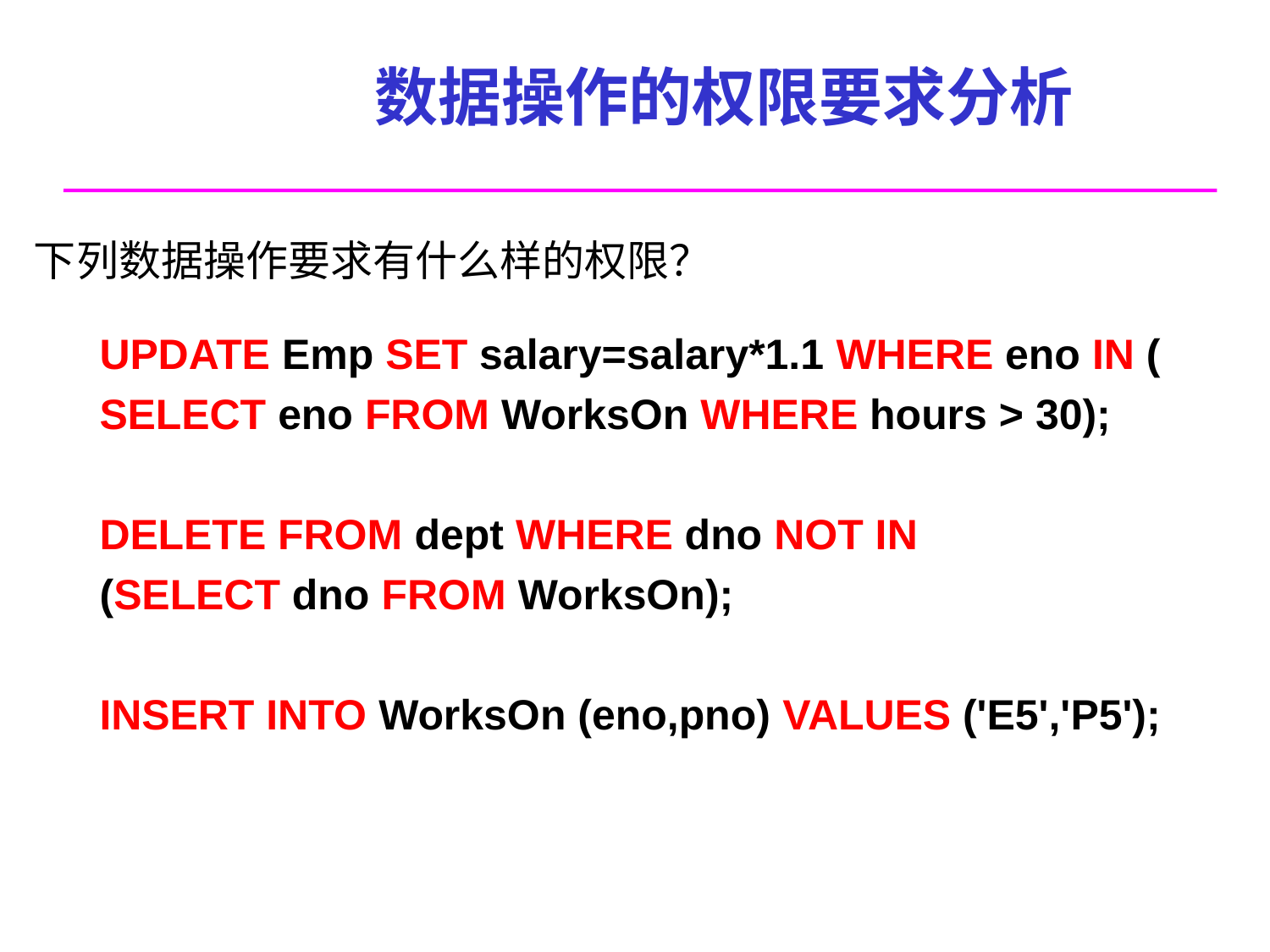

# 数据操作的权限要求分析
下列数据操作要求有什么样的权限？

UPDATE Emp SET salary=salary*1.1 WHERE eno IN (
SELECT eno FROM WorksOn WHERE hours > 30);

DELETE FROM dept WHERE dno NOT IN
(SELECT dno FROM WorksOn);

INSERT INTO WorksOn (eno,pno) VALUES ('E5','P5');